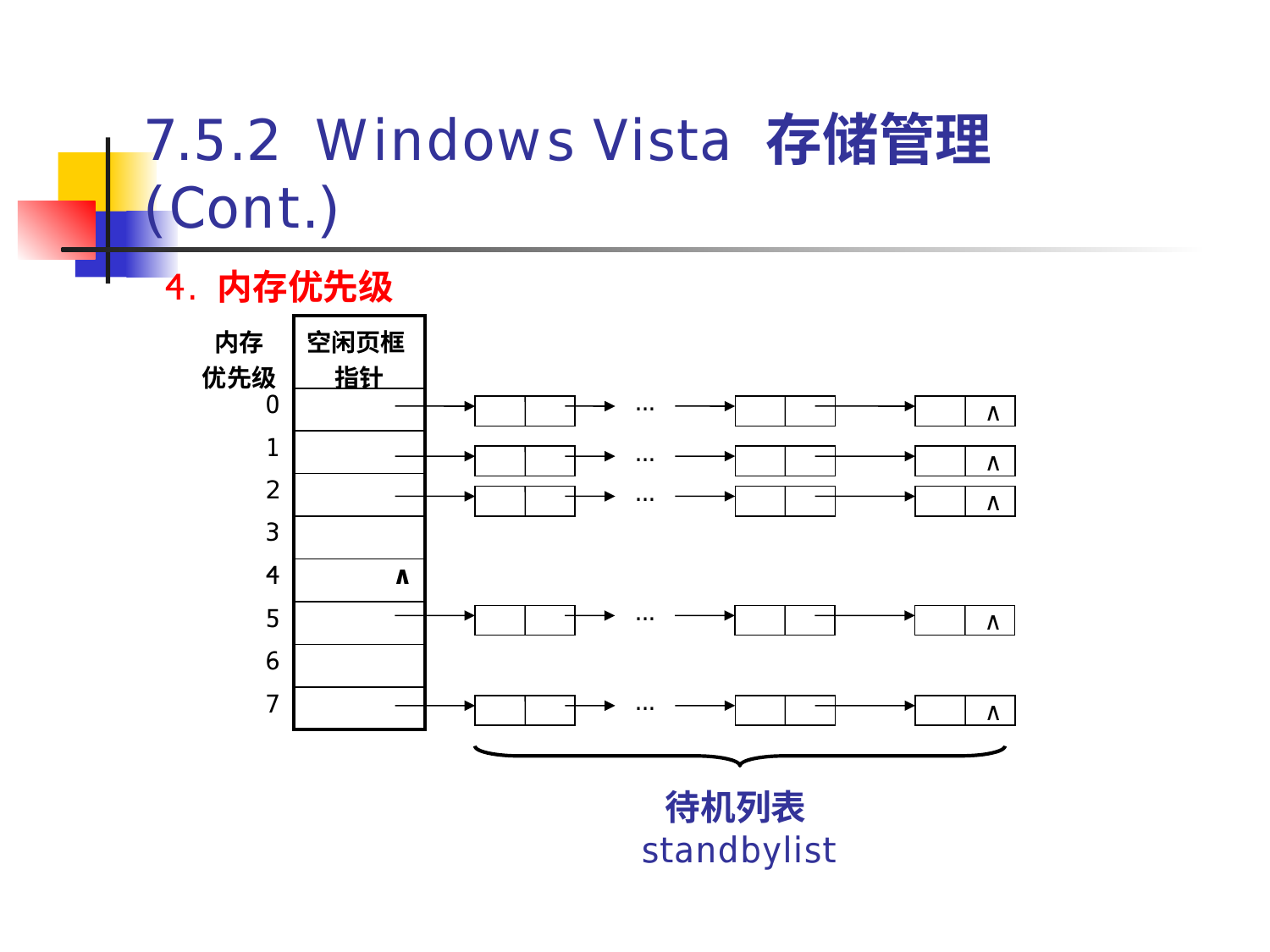

7.5.2  Windows Vista 存储管理(Cont.)
4. 内存优先级
| 内存 优先级 | 空闲页框 指针 |
| --- | --- |
| 0 |  |
| 1 |  |
| 2 |  |
| 3 |  |
| 4 | ∧ |
| 5 |  |
| 6 |  |
| 7 |  |
…

∧

…

∧

…

∧

…

∧

…

∧

待机列表standbylist